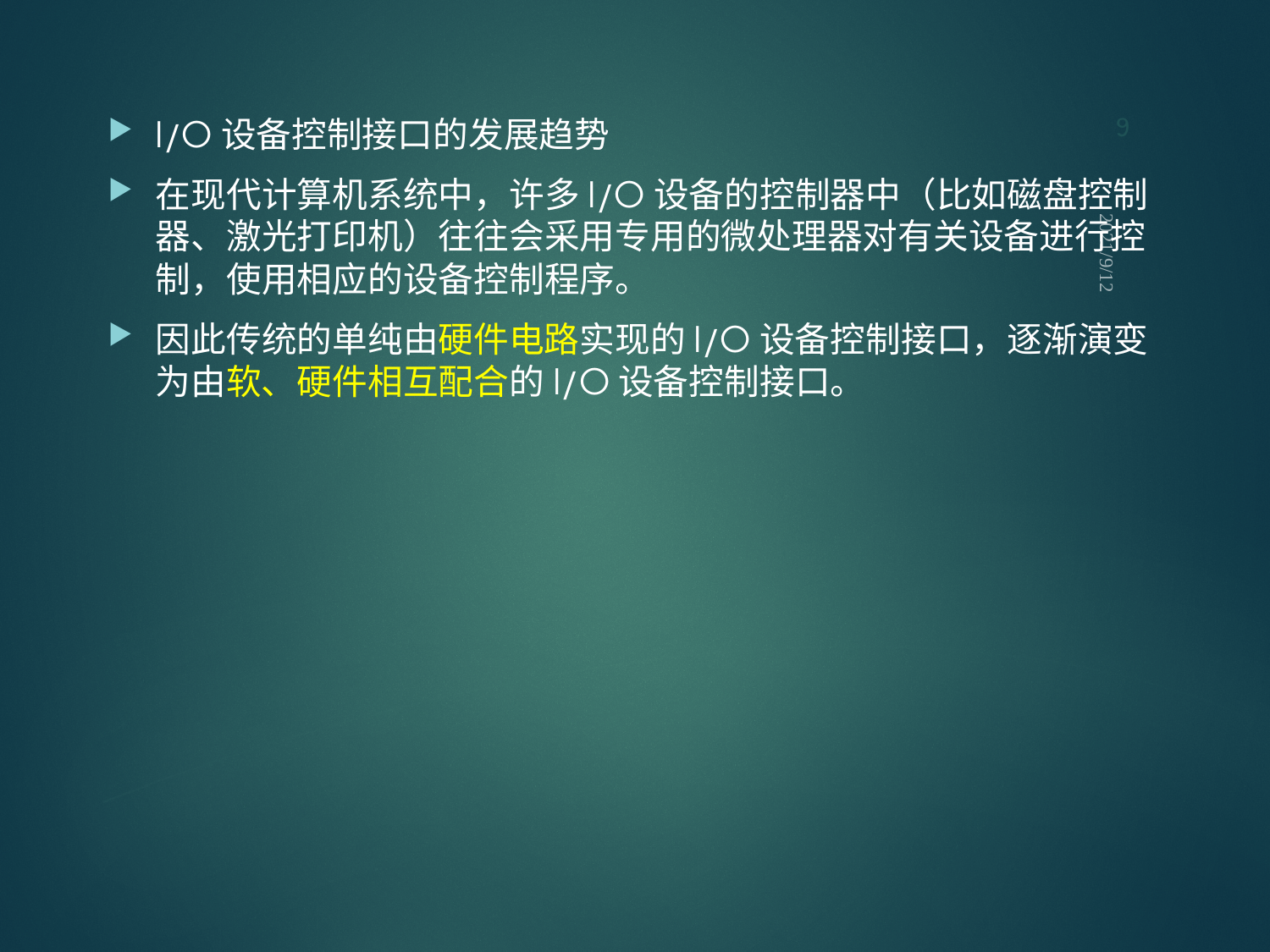

9
I/O设备控制接口的发展趋势
在现代计算机系统中，许多I/O设备的控制器中（比如磁盘控制器、激光打印机）往往会采用专用的微处理器对有关设备进行控制，使用相应的设备控制程序。
因此传统的单纯由硬件电路实现的I/O设备控制接口，逐渐演变为由软、硬件相互配合的I/O设备控制接口。
2021/9/12